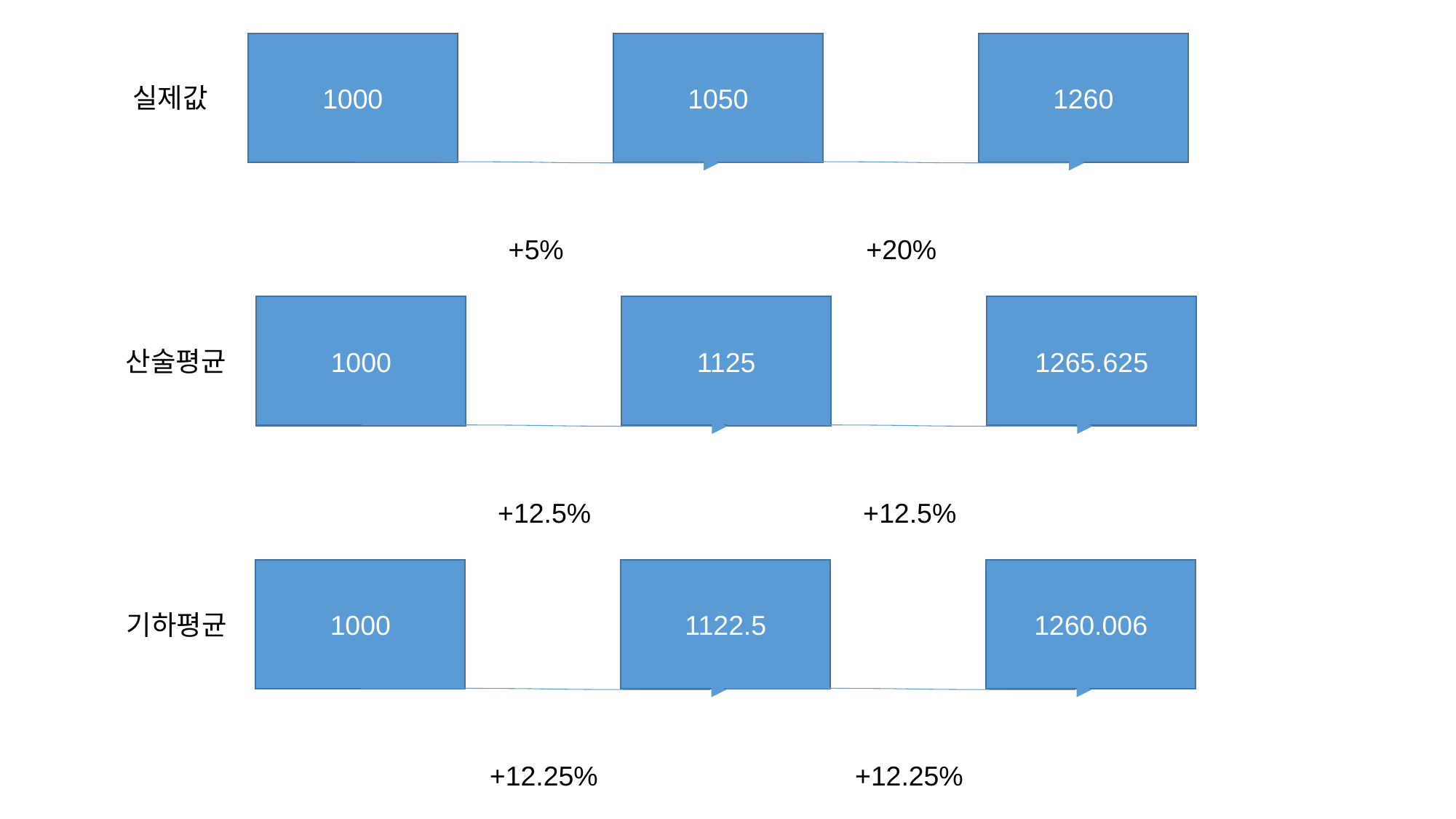

1000
1050
1260
실제값
+5%
+20%
1000
1125
1265.625
산술평균
+12.5%
+12.5%
1000
1122.5
1260.006
기하평균
+12.25%
+12.25%